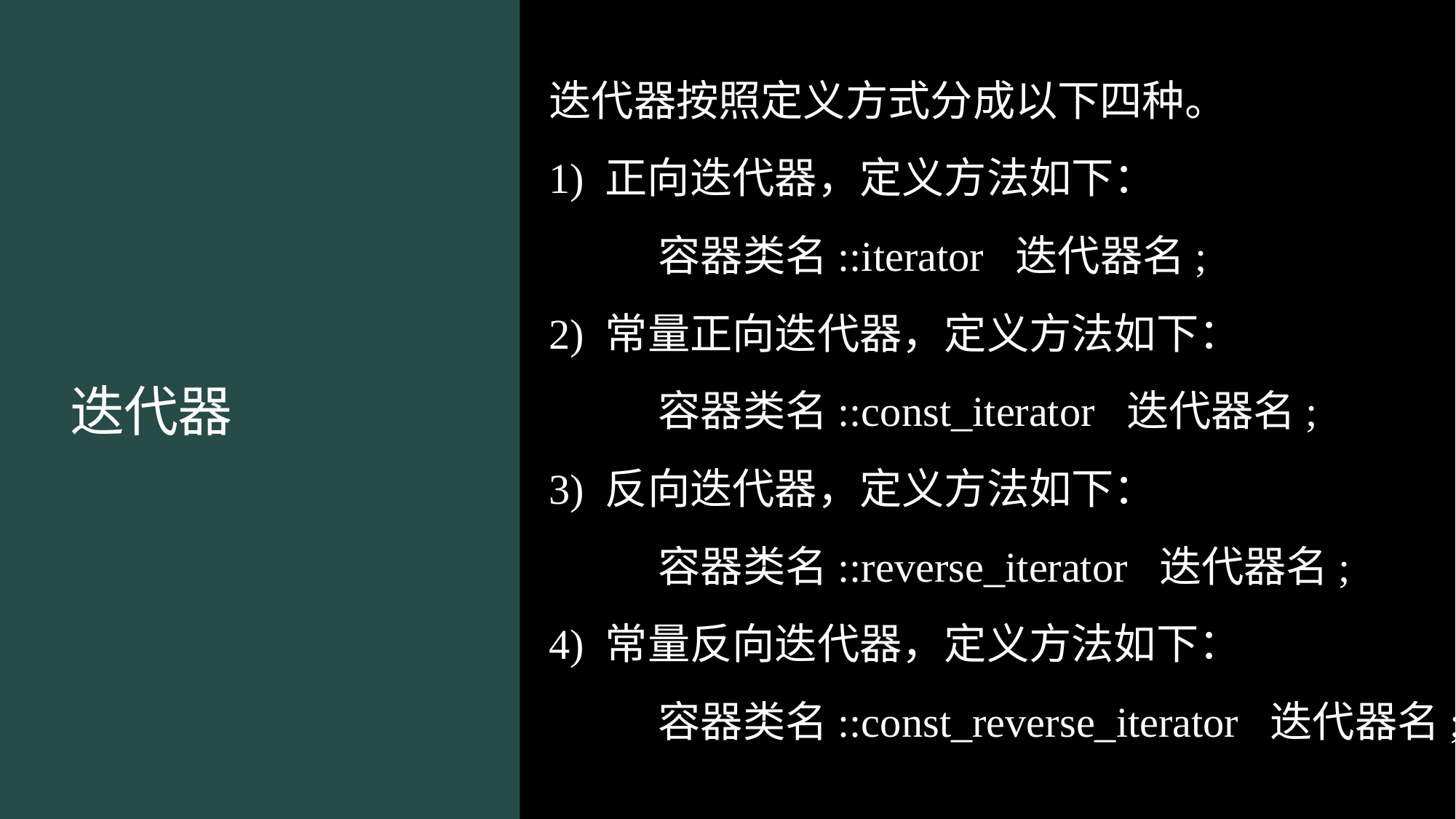

迭代器按照定义方式分成以下四种。
1) 正向迭代器，定义方法如下：
	容器类名::iterator  迭代器名;
2) 常量正向迭代器，定义方法如下：
	容器类名::const_iterator  迭代器名;
3) 反向迭代器，定义方法如下：
	容器类名::reverse_iterator  迭代器名;
4) 常量反向迭代器，定义方法如下：
	容器类名::const_reverse_iterator  迭代器名;
# 迭代器